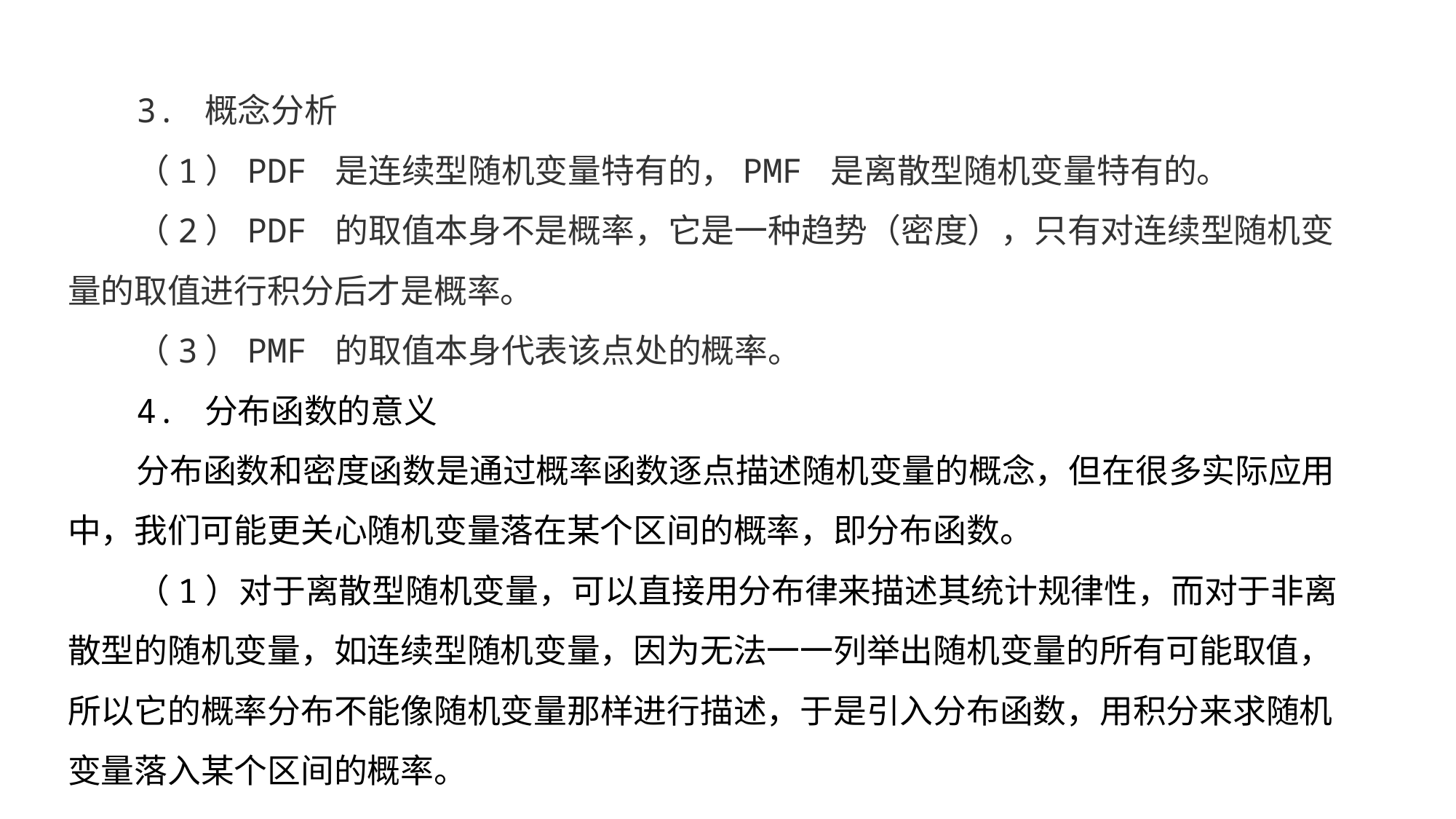

3. 概念分析
（1）PDF 是连续型随机变量特有的，PMF 是离散型随机变量特有的。
（2）PDF 的取值本身不是概率，它是一种趋势（密度），只有对连续型随机变量的取值进行积分后才是概率。
（3）PMF 的取值本身代表该点处的概率。
4. 分布函数的意义
分布函数和密度函数是通过概率函数逐点描述随机变量的概念，但在很多实际应用中，我们可能更关心随机变量落在某个区间的概率，即分布函数。
（1）对于离散型随机变量，可以直接用分布律来描述其统计规律性，而对于非离散型的随机变量，如连续型随机变量，因为无法一一列举出随机变量的所有可能取值，所以它的概率分布不能像随机变量那样进行描述，于是引入分布函数，用积分来求随机变量落入某个区间的概率。